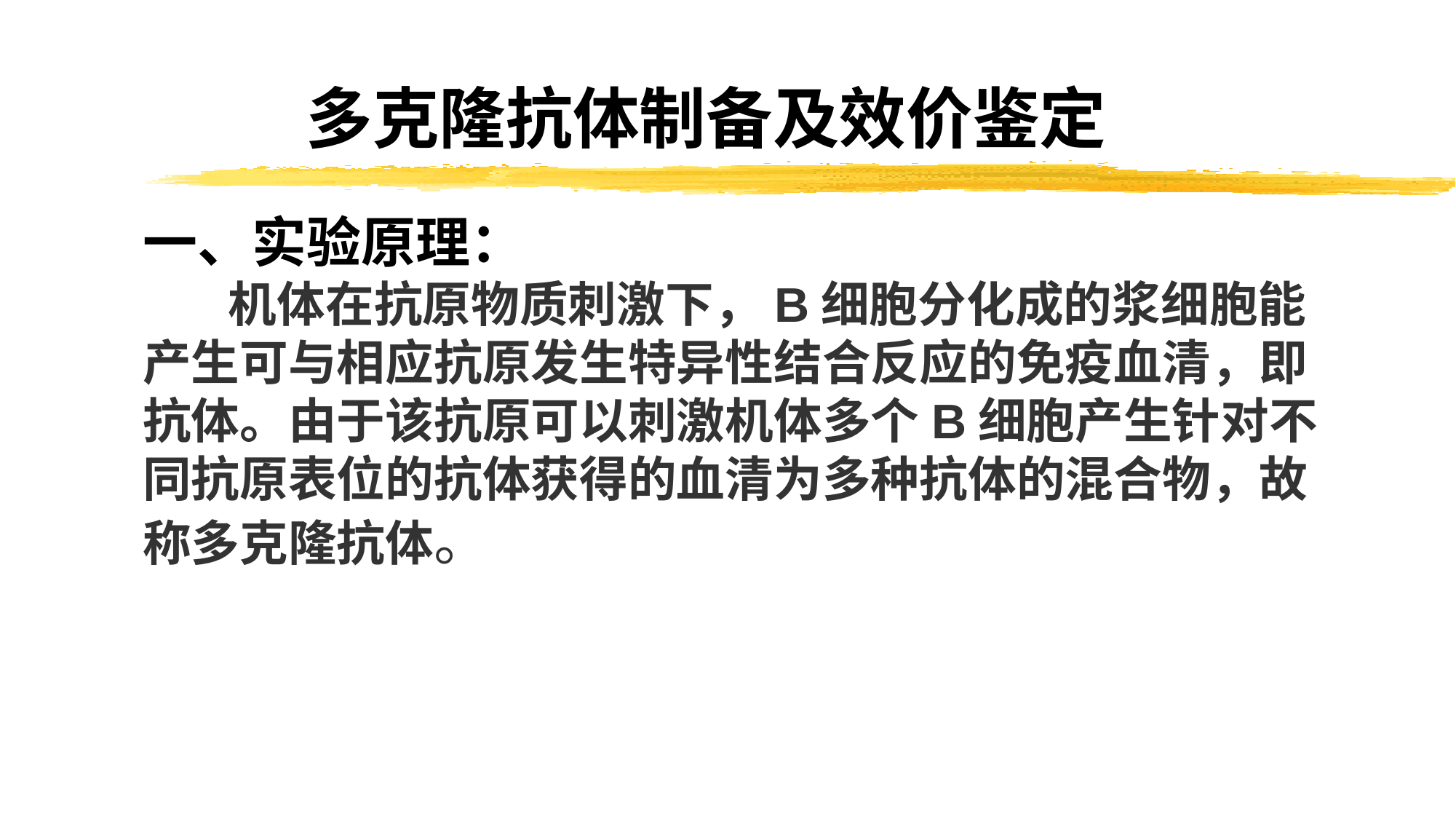

多克隆抗体制备及效价鉴定
一、实验原理：
机体在抗原物质刺激下，B细胞分化成的浆细胞能产生可与相应抗原发生特异性结合反应的免疫血清，即抗体。由于该抗原可以刺激机体多个B细胞产生针对不同抗原表位的抗体获得的血清为多种抗体的混合物，故称多克隆抗体。